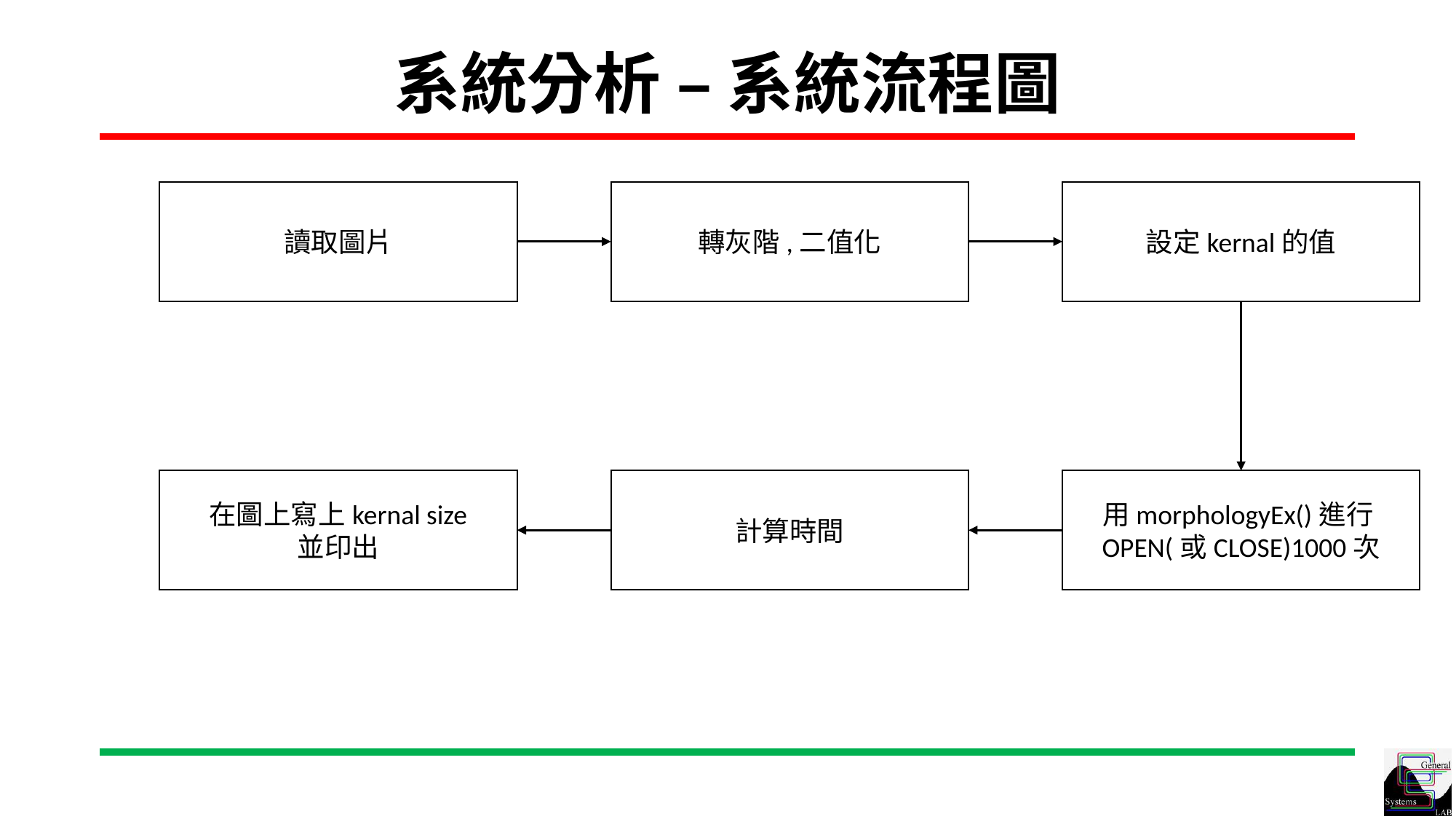

# 系統分析 – 系統流程圖
讀取圖片
轉灰階,二值化
設定kernal的值
在圖上寫上kernal size
並印出
計算時間
用morphologyEx()進行OPEN(或CLOSE)1000次